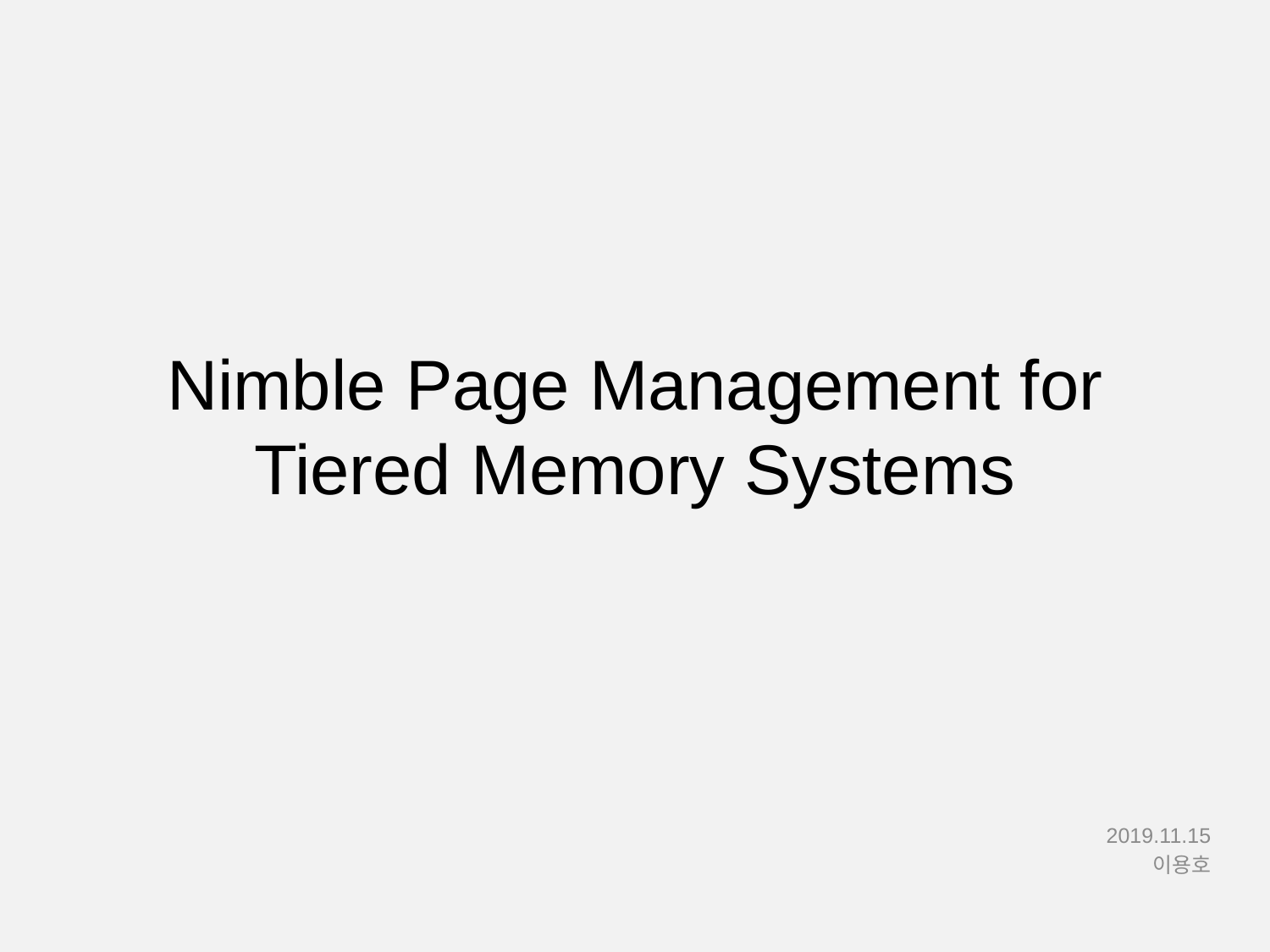

# Nimble Page Management for Tiered Memory Systems
2019.11.15
이용호